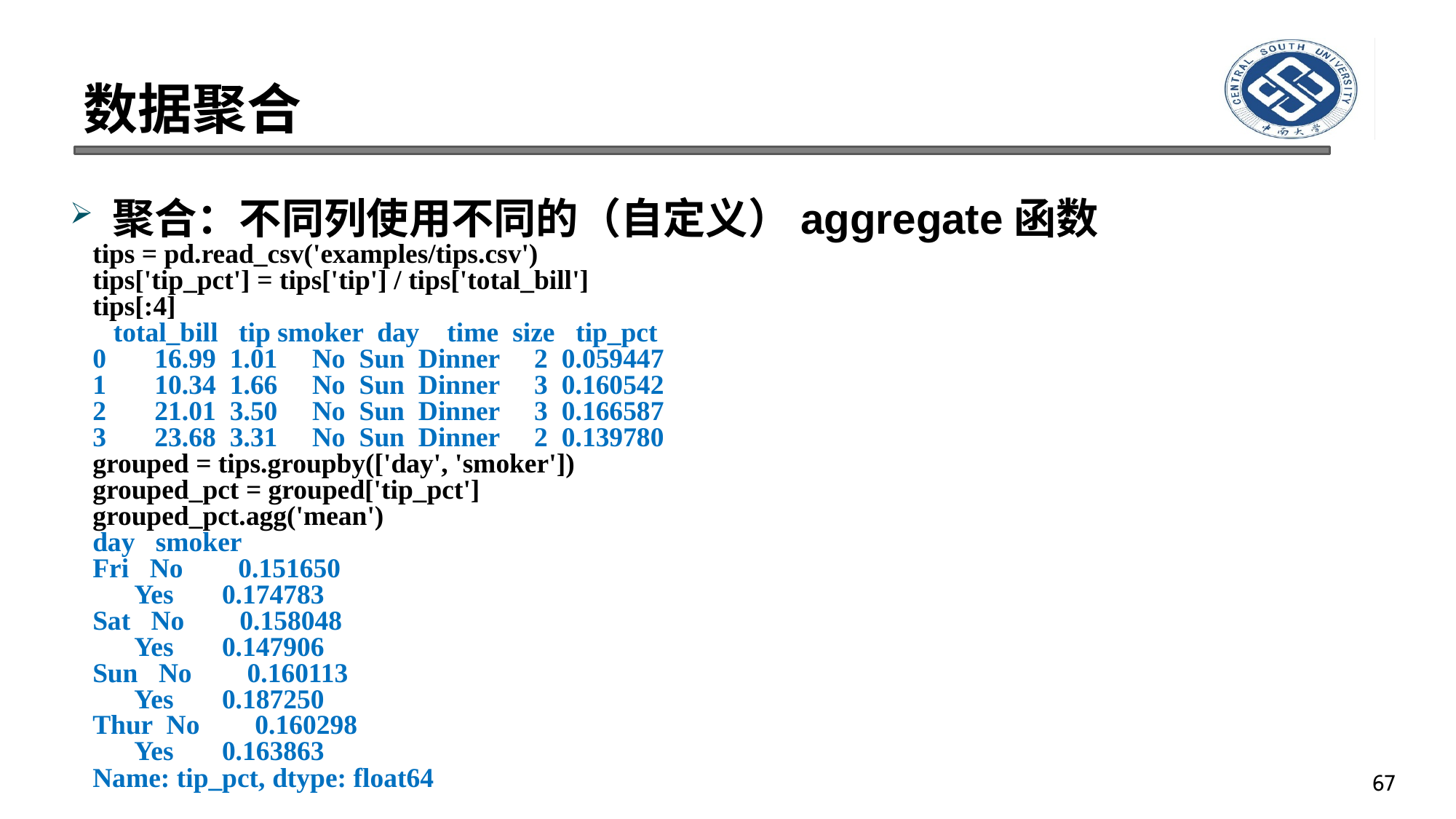

# 数据聚合
聚合：不同列使用不同的（自定义）aggregate函数
tips = pd.read_csv('examples/tips.csv')
tips['tip_pct'] = tips['tip'] / tips['total_bill']
tips[:4]
   total_bill   tip smoker  day    time  size   tip_pct
0       16.99  1.01     No  Sun  Dinner     2  0.059447
1       10.34  1.66     No  Sun  Dinner     3  0.160542
2       21.01  3.50     No  Sun  Dinner     3  0.166587
3       23.68  3.31     No  Sun  Dinner     2  0.139780
grouped = tips.groupby(['day', 'smoker'])
grouped_pct = grouped['tip_pct']
grouped_pct.agg('mean')
day   smoker
Fri   No        0.151650
      Yes       0.174783
Sat   No        0.158048
      Yes       0.147906
Sun   No        0.160113
      Yes       0.187250
Thur  No        0.160298
      Yes       0.163863
Name: tip_pct, dtype: float64
67